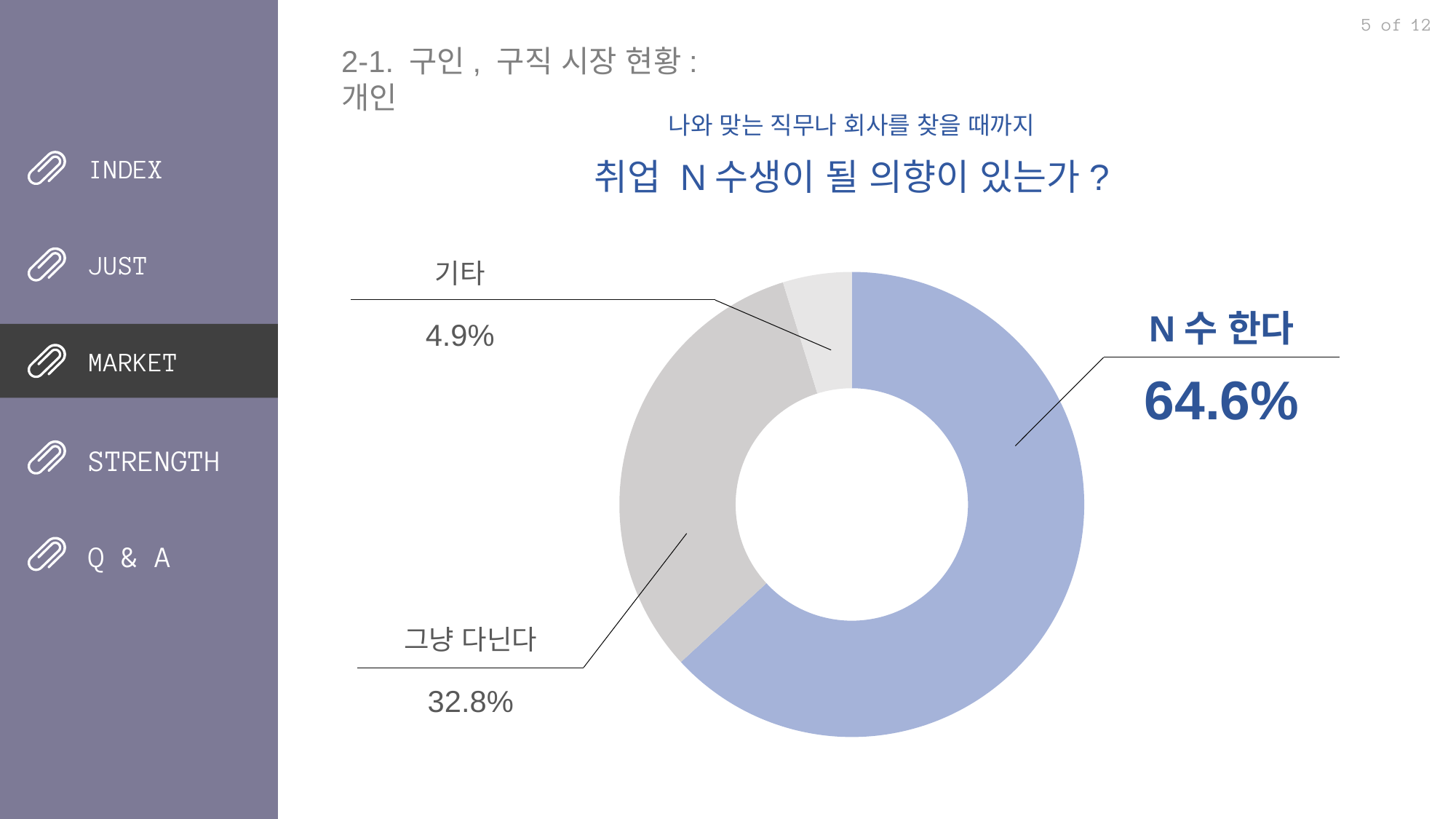

5 of 12
2-1. 구인, 구직 시장 현황: 개인
나와 맞는 직무나 회사를 찾을 때까지

취업 N수생이 될 의향이 있는가?
INDEX

JUST

기타

### Chart

| Category | 비율 |
|---|---|
| N수 한다 | 64.6 |
| 그냥 다닌다 | 32.8 |
| 기타 | 4.9 |
N수 한다
4.9%

MARKET

64.6%
STRENGTH

Q & A

그냥 다닌다
32.8%